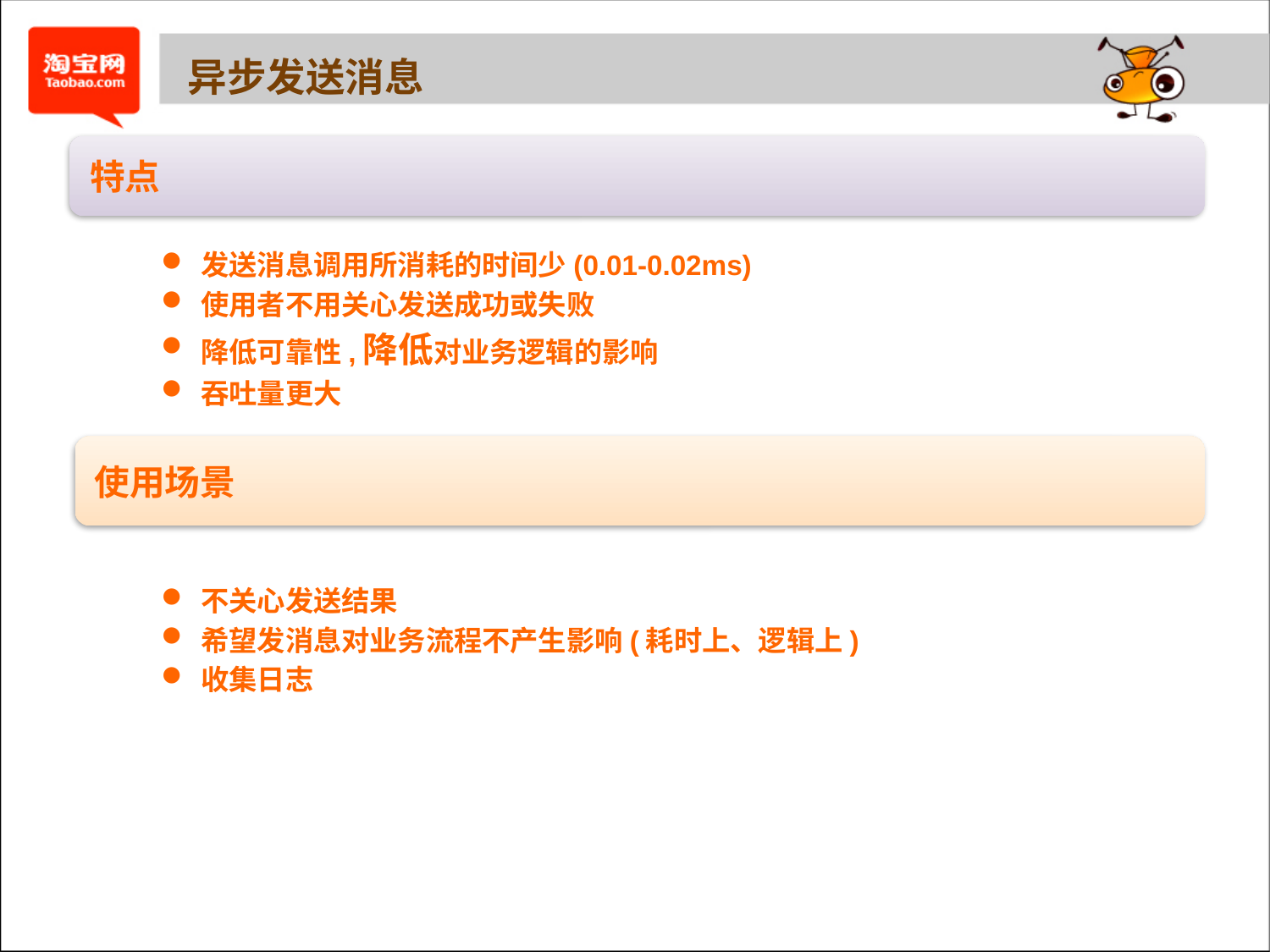

# 异步发送消息

特点

发送消息调用所消耗的时间少(0.01-0.02ms)
使用者不用关心发送成功或失败
降低可靠性,降低对业务逻辑的影响
吞吐量更大

不关心发送结果
希望发消息对业务流程不产生影响(耗时上、逻辑上)
收集日志

使用场景